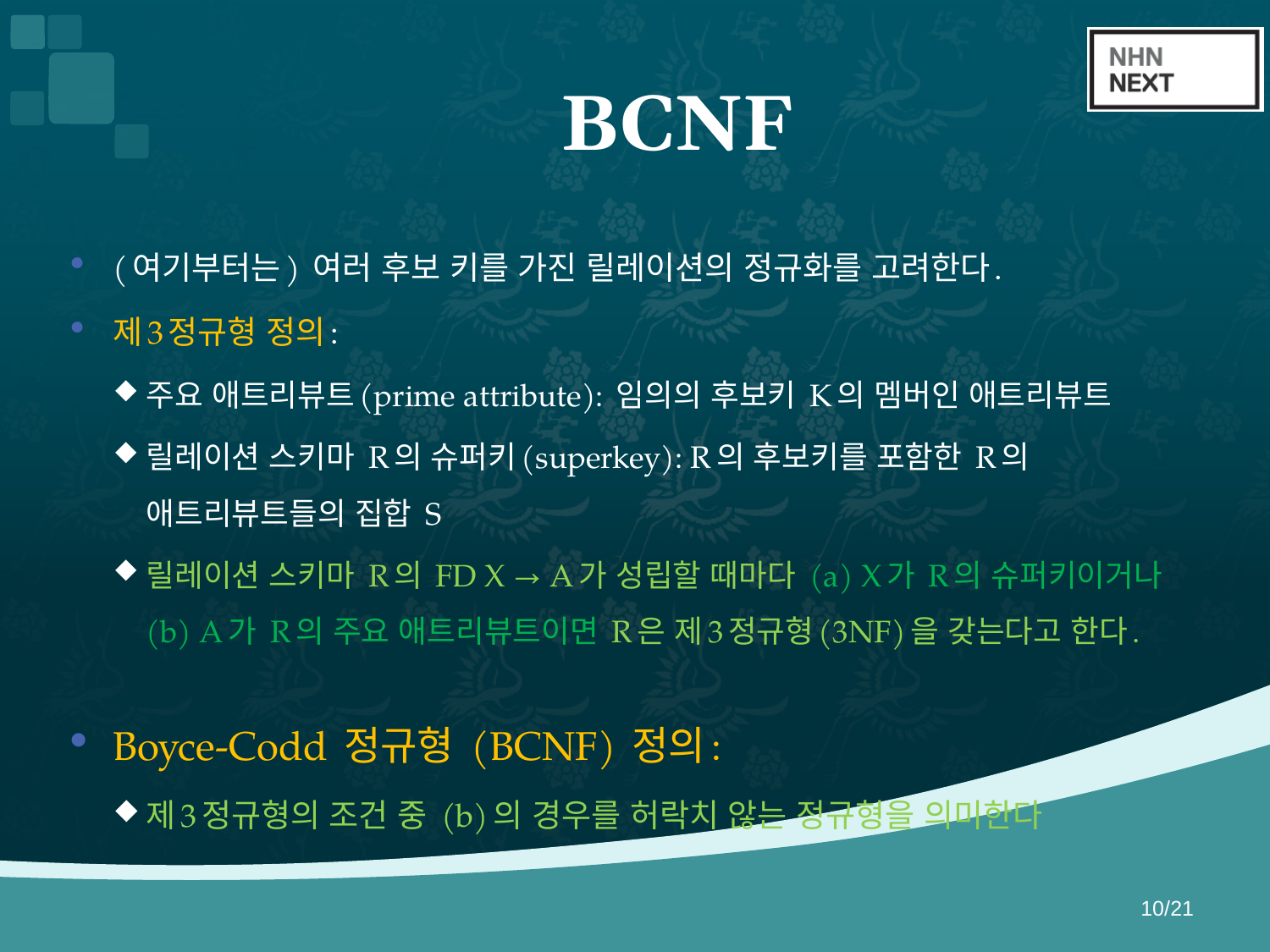

# BCNF
(여기부터는) 여러 후보 키를 가진 릴레이션의 정규화를 고려한다.
제3정규형 정의:
주요 애트리뷰트(prime attribute): 임의의 후보키 K의 멤버인 애트리뷰트
릴레이션 스키마 R의 슈퍼키(superkey): R의 후보키를 포함한 R의 애트리뷰트들의 집합 S
릴레이션 스키마 R의 FD X → A가 성립할 때마다 (a) X가 R의 슈퍼키이거나 (b) A가 R의 주요 애트리뷰트이면 R은 제3정규형(3NF)을 갖는다고 한다.

Boyce-Codd 정규형 (BCNF) 정의:
제3정규형의 조건 중 (b)의 경우를 허락치 않는 정규형을 의미한다
10/21